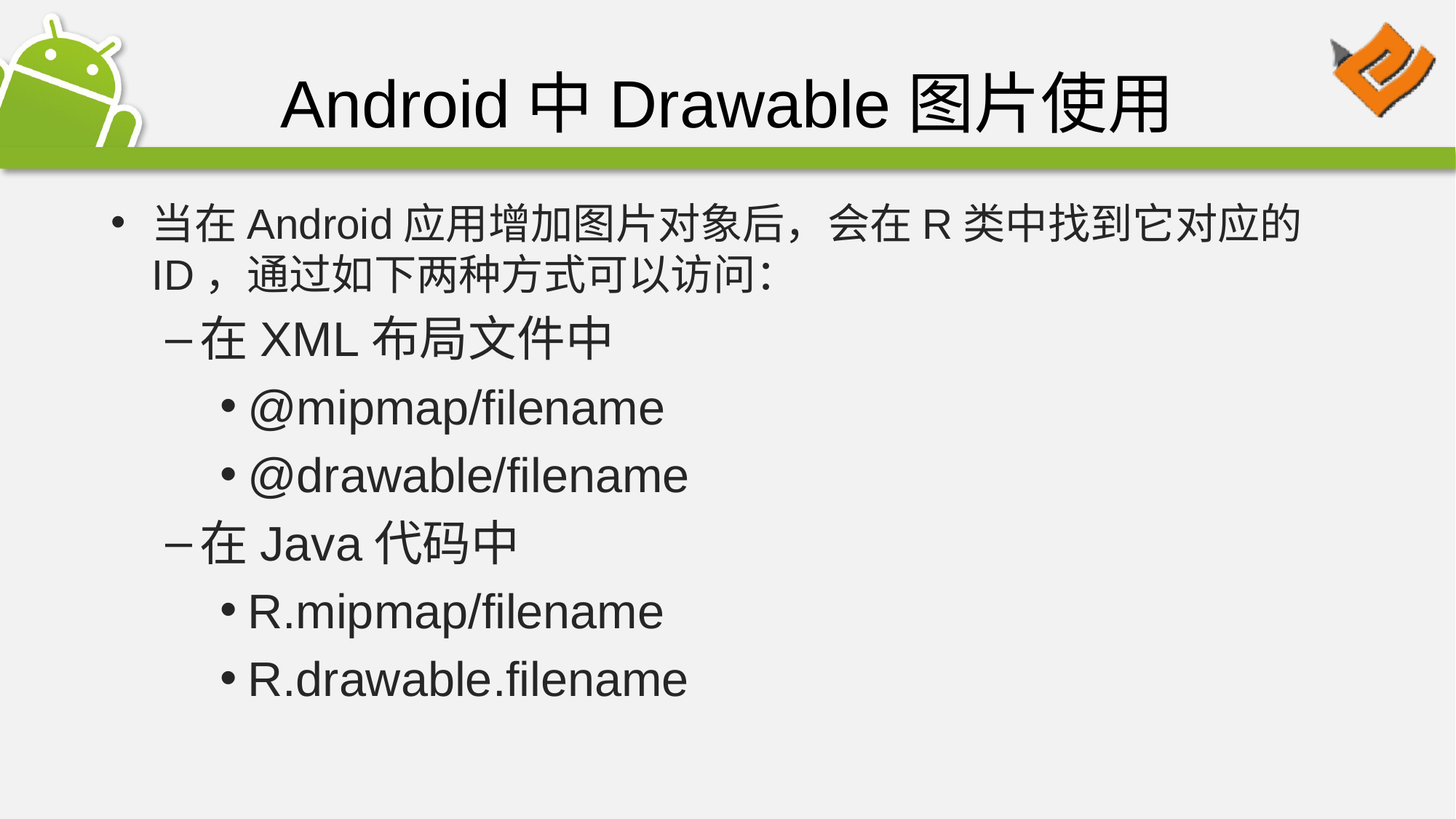

# Android中Drawable图片使用
当在Android应用增加图片对象后，会在R类中找到它对应的ID，通过如下两种方式可以访问：
在XML布局文件中
@mipmap/filename
@drawable/filename
在Java代码中
R.mipmap/filename
R.drawable.filename